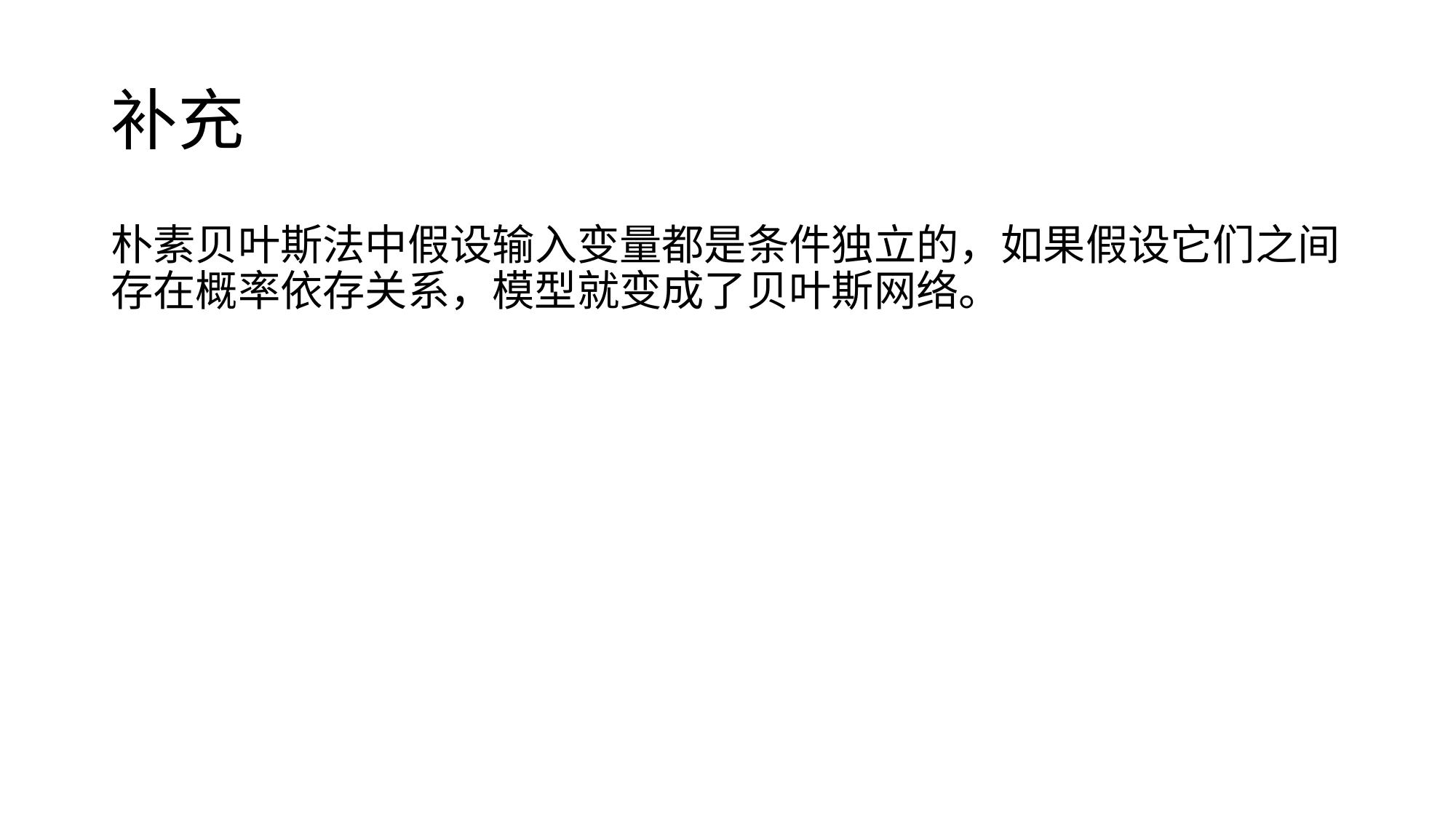

# 补充
朴素贝叶斯法中假设输入变量都是条件独立的，如果假设它们之间存在概率依存关系，模型就变成了贝叶斯网络。